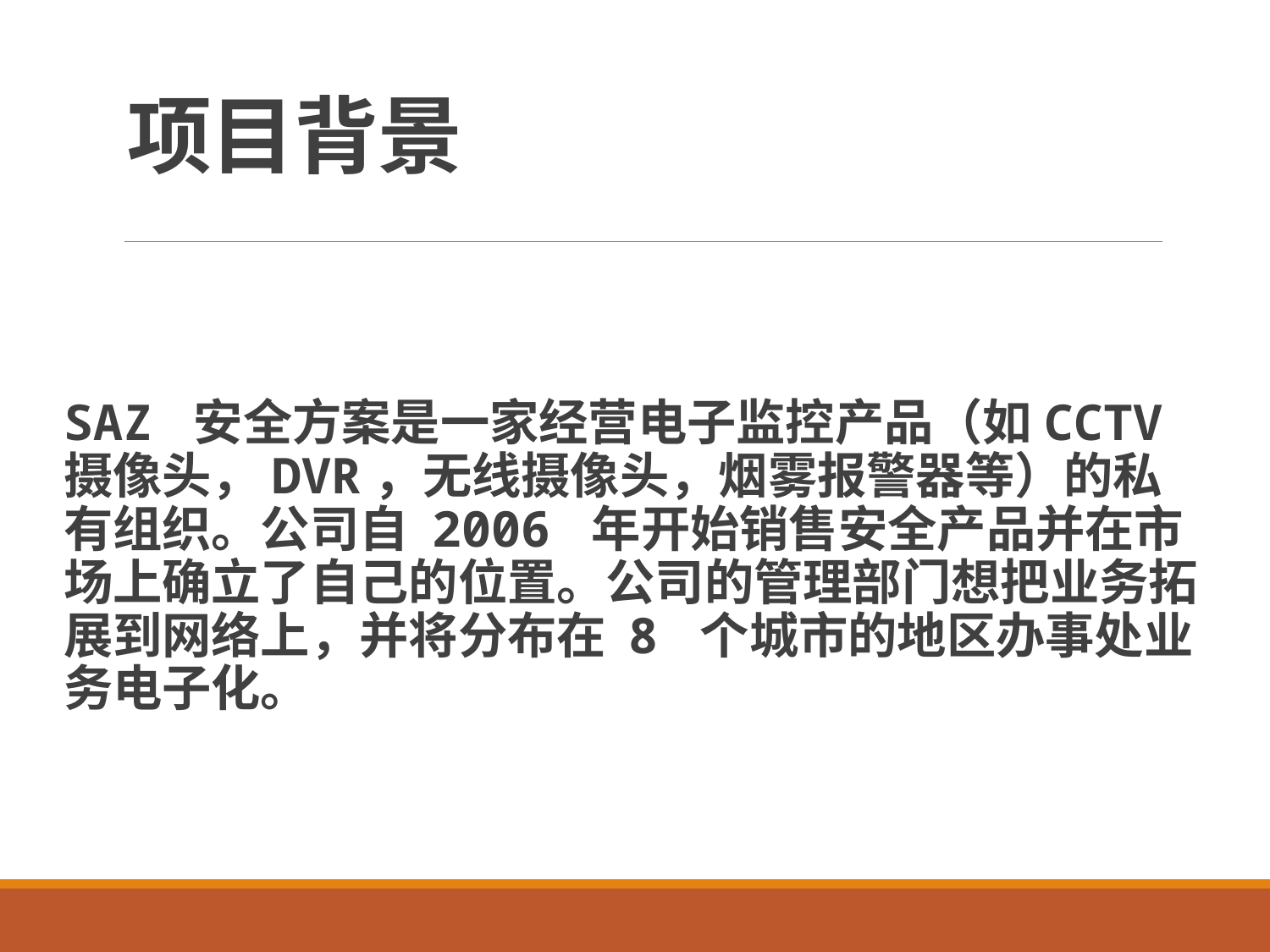

# 项目背景
SAZ 安全方案是一家经营电子监控产品（如CCTV 摄像头，DVR，无线摄像头，烟雾报警器等）的私有组织。公司自 2006 年开始销售安全产品并在市场上确立了自己的位置。公司的管理部门想把业务拓展到网络上，并将分布在 8 个城市的地区办事处业务电子化。